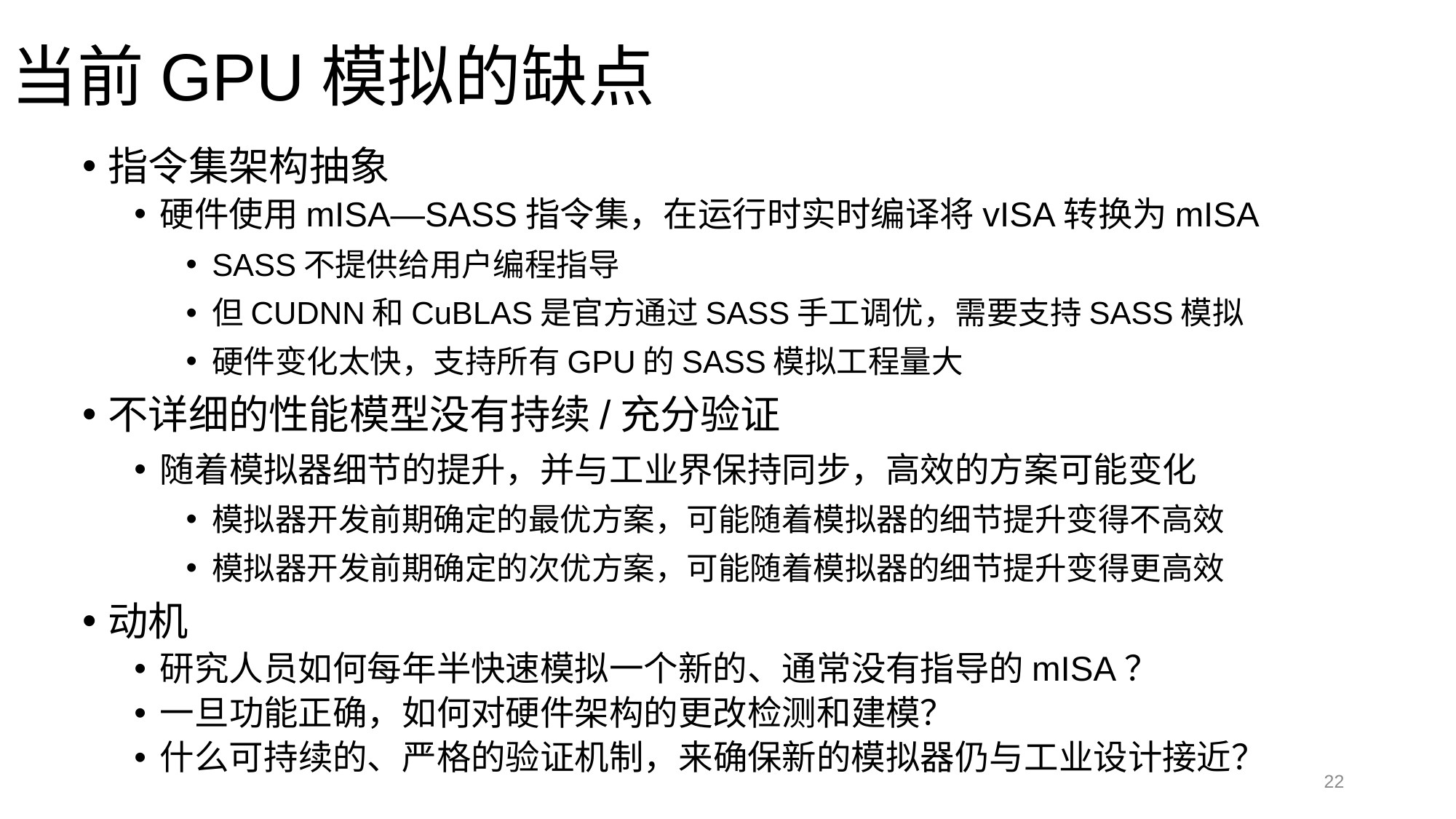

# 当前GPU模拟的缺点
指令集架构抽象
硬件使用mISA—SASS指令集，在运行时实时编译将vISA转换为mISA
SASS不提供给用户编程指导
但CUDNN和CuBLAS是官方通过SASS手工调优，需要支持SASS模拟
硬件变化太快，支持所有GPU的SASS模拟工程量大
不详细的性能模型没有持续/充分验证
随着模拟器细节的提升，并与工业界保持同步，高效的方案可能变化
模拟器开发前期确定的最优方案，可能随着模拟器的细节提升变得不高效
模拟器开发前期确定的次优方案，可能随着模拟器的细节提升变得更高效
动机
研究人员如何每年半快速模拟一个新的、通常没有指导的mISA？
一旦功能正确，如何对硬件架构的更改检测和建模？
什么可持续的、严格的验证机制，来确保新的模拟器仍与工业设计接近？

22